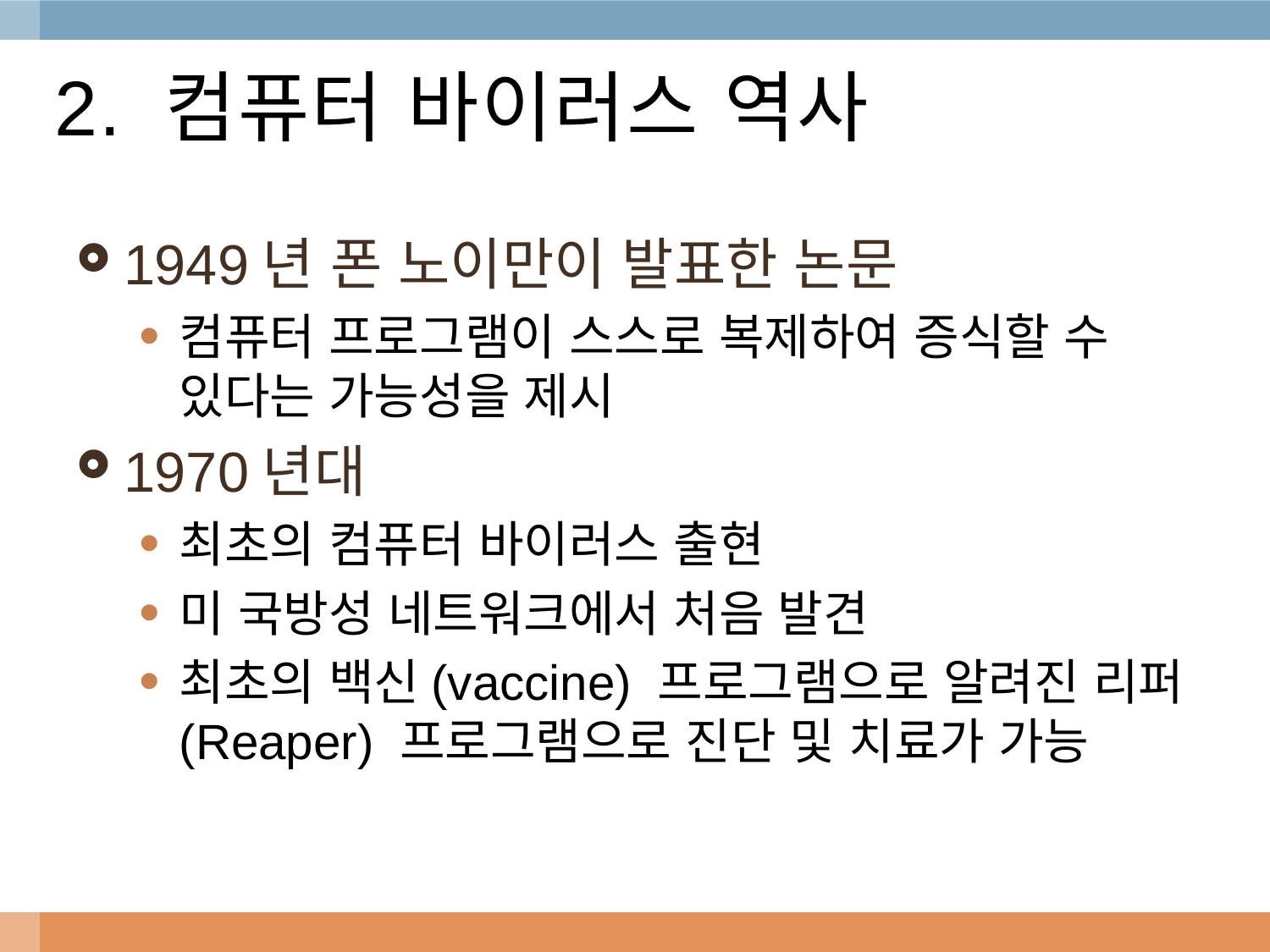

# 2. 컴퓨터 바이러스 역사
1949년 폰 노이만이 발표한 논문
컴퓨터 프로그램이 스스로 복제하여 증식할 수 있다는 가능성을 제시
1970년대
최초의 컴퓨터 바이러스 출현
미 국방성 네트워크에서 처음 발견
최초의 백신(vaccine) 프로그램으로 알려진 리퍼(Reaper) 프로그램으로 진단 및 치료가 가능